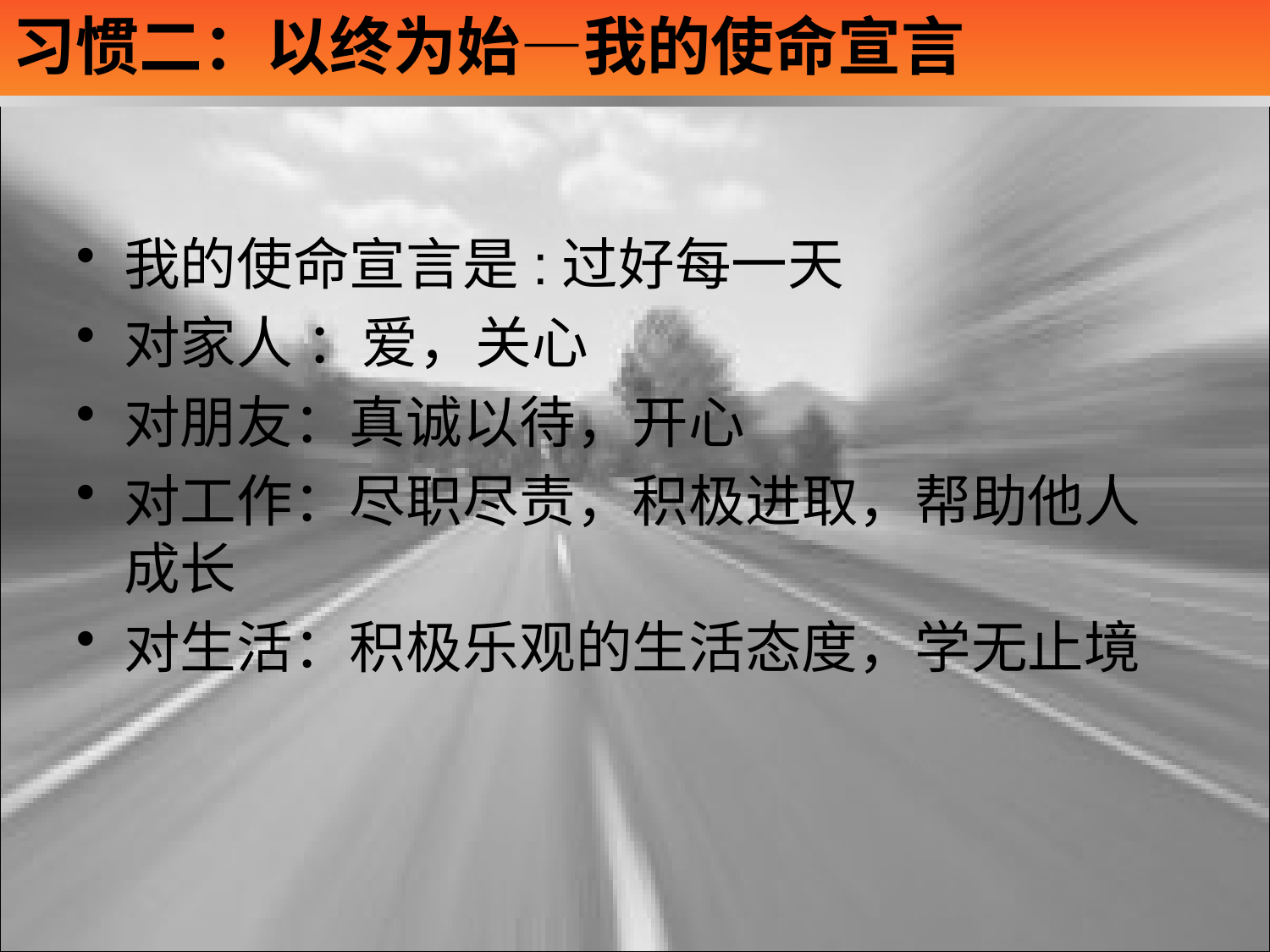

# 习惯二：以终为始—我的使命宣言
我的使命宣言是:过好每一天
对家人 ：爱，关心
对朋友：真诚以待，开心
对工作：尽职尽责，积极进取，帮助他人成长
对生活：积极乐观的生活态度，学无止境